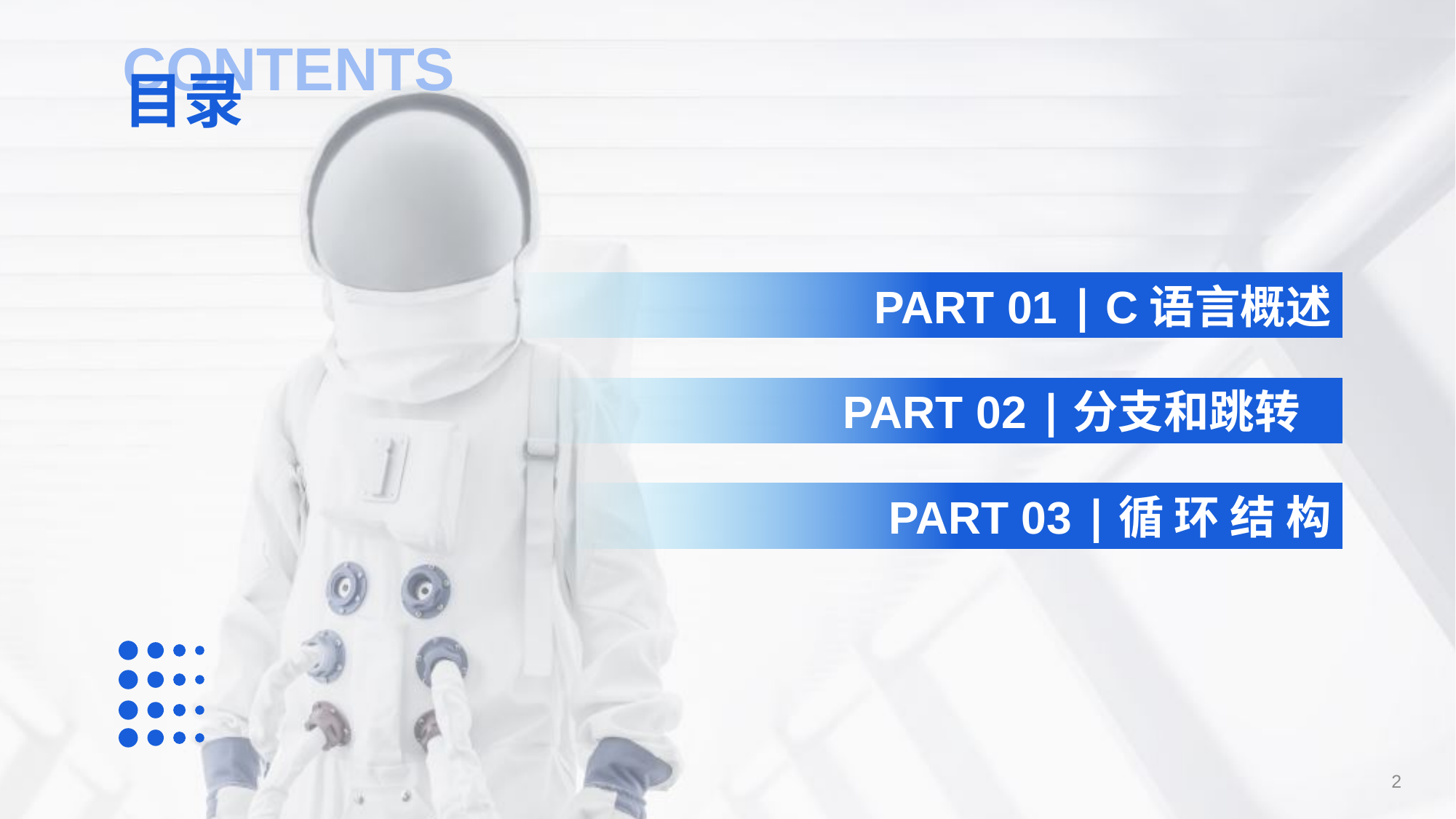

CONTENTS
目录
PART 01 ∣ C语言概述
PART 02 ∣分支和跳转
PART 03 ∣循 环 结 构

2